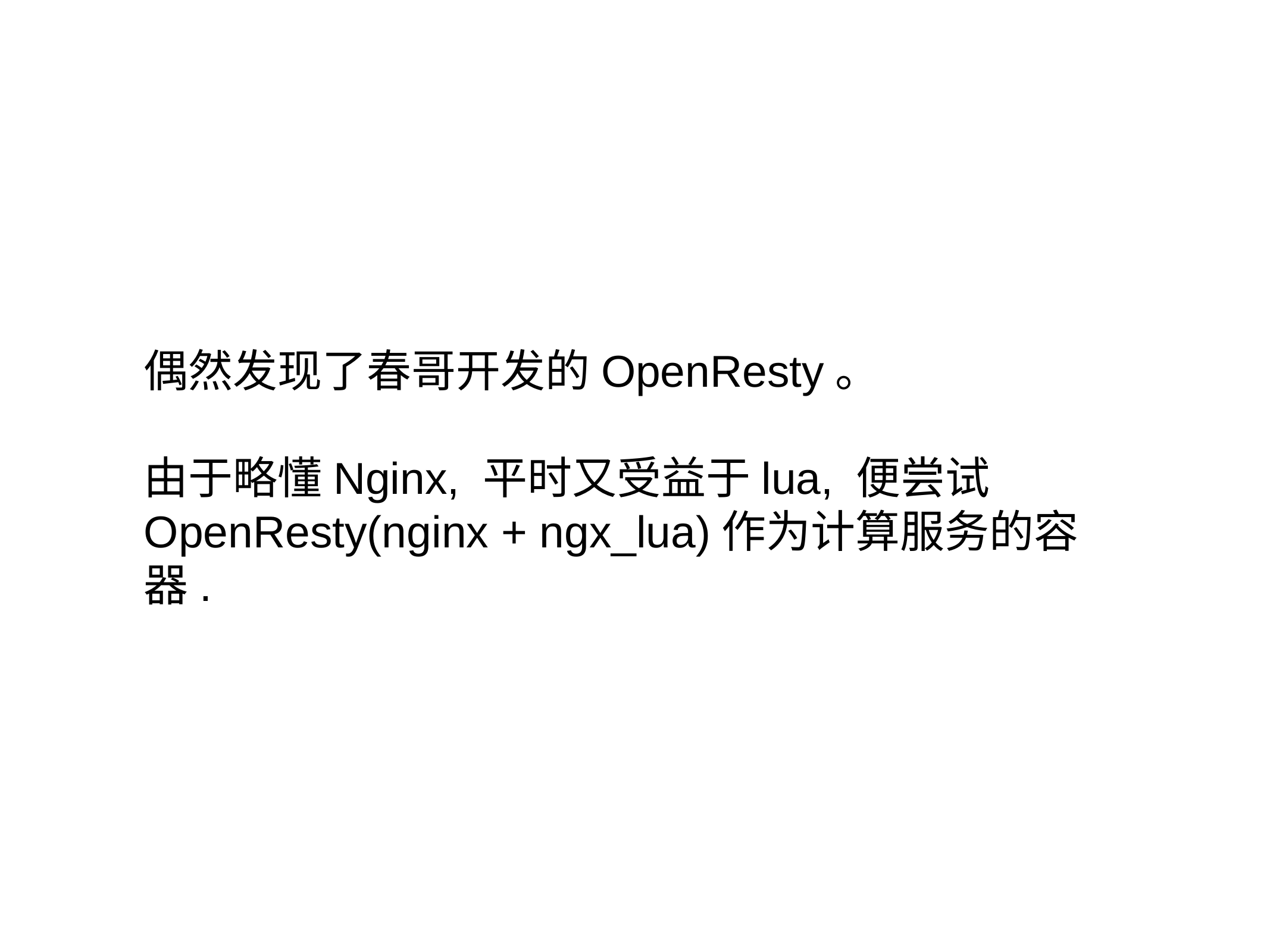

偶然发现了春哥开发的OpenResty。

由于略懂Nginx, 平时又受益于lua, 便尝试OpenResty(nginx + ngx_lua)作为计算服务的容器.